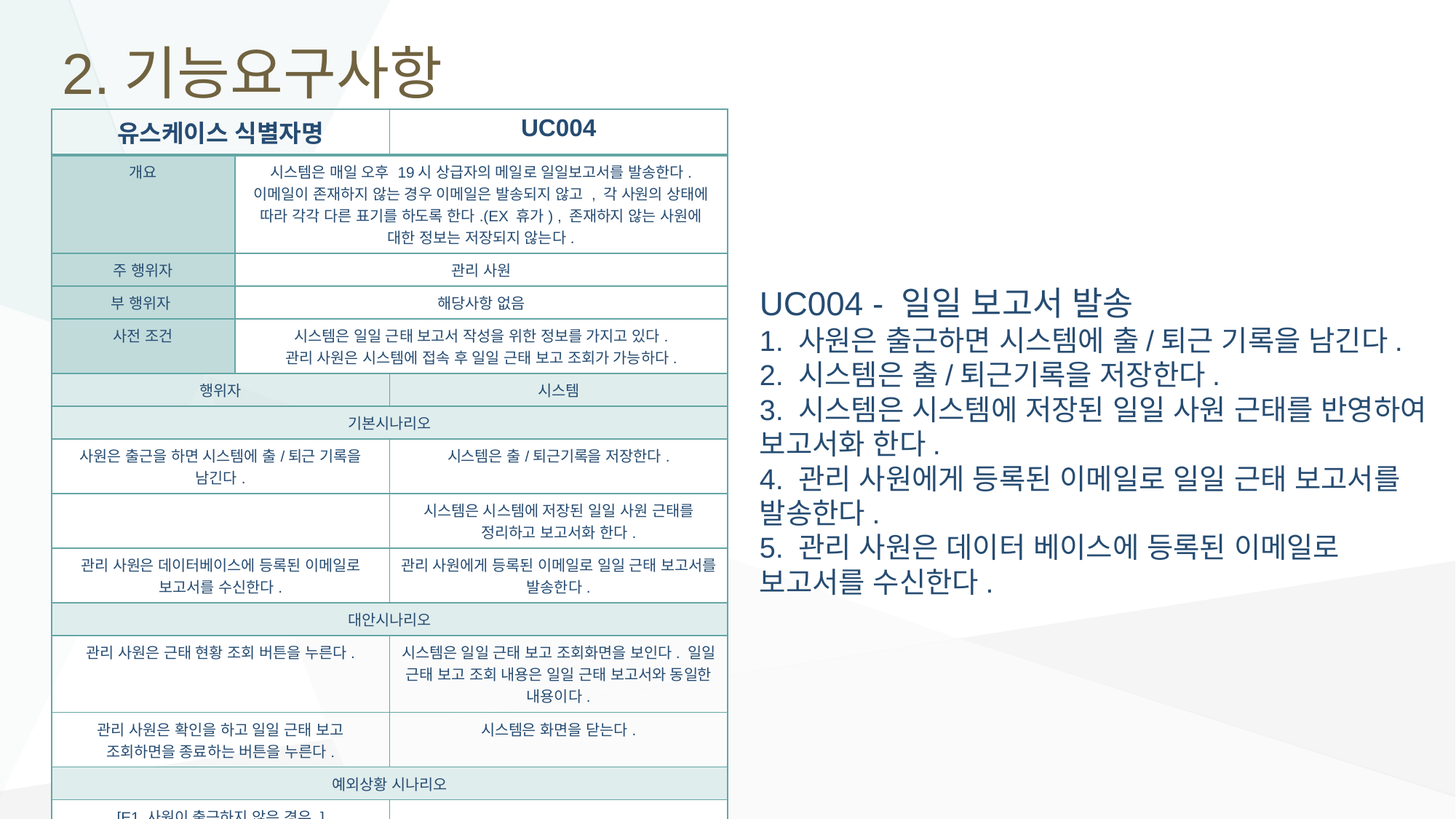

# 2.기능요구사항
| 유스케이스 식별자명 |  | UC004 |
| --- | --- | --- |
| 개요 | 시스템은 매일 오후 19시 상급자의 메일로 일일보고서를 발송한다. 이메일이 존재하지 않는 경우 이메일은 발송되지 않고 , 각 사원의 상태에 따라 각각 다른 표기를 하도록 한다.(EX 휴가) , 존재하지 않는 사원에 대한 정보는 저장되지 않는다. | 사원은 사원번호와 비밀번호를 입력해 시스템에 로그인한다. |
| 주 행위자 | 관리 사원 | 평사원 |
| 부 행위자 | 해당사항 없음 | 해당사항없음 |
| 사전 조건 | 시스템은 일일 근태 보고서 작성을 위한 정보를 가지고 있다. 관리 사원은 시스템에 접속 후 일일 근태 보고 조회가 가능하다. | 사원은 시스템에 등록되어 있어야 한다. |
| 행위자 |  | 시스템 |
| 기본시나리오 |  |  |
| 사원은 출근을 하면 시스템에 출/퇴근 기록을 남긴다. |  | 시스템은 출/퇴근기록을 저장한다. |
|  |  | 시스템은 시스템에 저장된 일일 사원 근태를 정리하고 보고서화 한다. |
| 관리 사원은 데이터베이스에 등록된 이메일로 보고서를 수신한다. |  | 관리 사원에게 등록된 이메일로 일일 근태 보고서를 발송한다. |
| 대안시나리오 |  |  |
| 관리 사원은 근태 현황 조회 버튼을 누른다. |  | 시스템은 일일 근태 보고 조회화면을 보인다. 일일 근태 보고 조회 내용은 일일 근태 보고서와 동일한 내용이다. |
| 관리 사원은 확인을 하고 일일 근태 보고 조회하면을 종료하는 버튼을 누른다. |  | 시스템은 화면을 닫는다. |
| 예외상황 시나리오 |  |  |
| [E1.사원이 출근하지 않은 경우 ] |  |  |
| 사원은 출근을 하지 않았다. . |  | 시스템은 출근하지 않는 사원은 결근 처리를 하고 그날 사원의 일일근무기록은 기록하지 않는다. |
UC004 - 일일 보고서 발송
1. 사원은 출근하면 시스템에 출/퇴근 기록을 남긴다.
2. 시스템은 출/퇴근기록을 저장한다.
3. 시스템은 시스템에 저장된 일일 사원 근태를 반영하여 보고서화 한다.
4. 관리 사원에게 등록된 이메일로 일일 근태 보고서를 발송한다.
5. 관리 사원은 데이터 베이스에 등록된 이메일로 보고서를 수신한다.